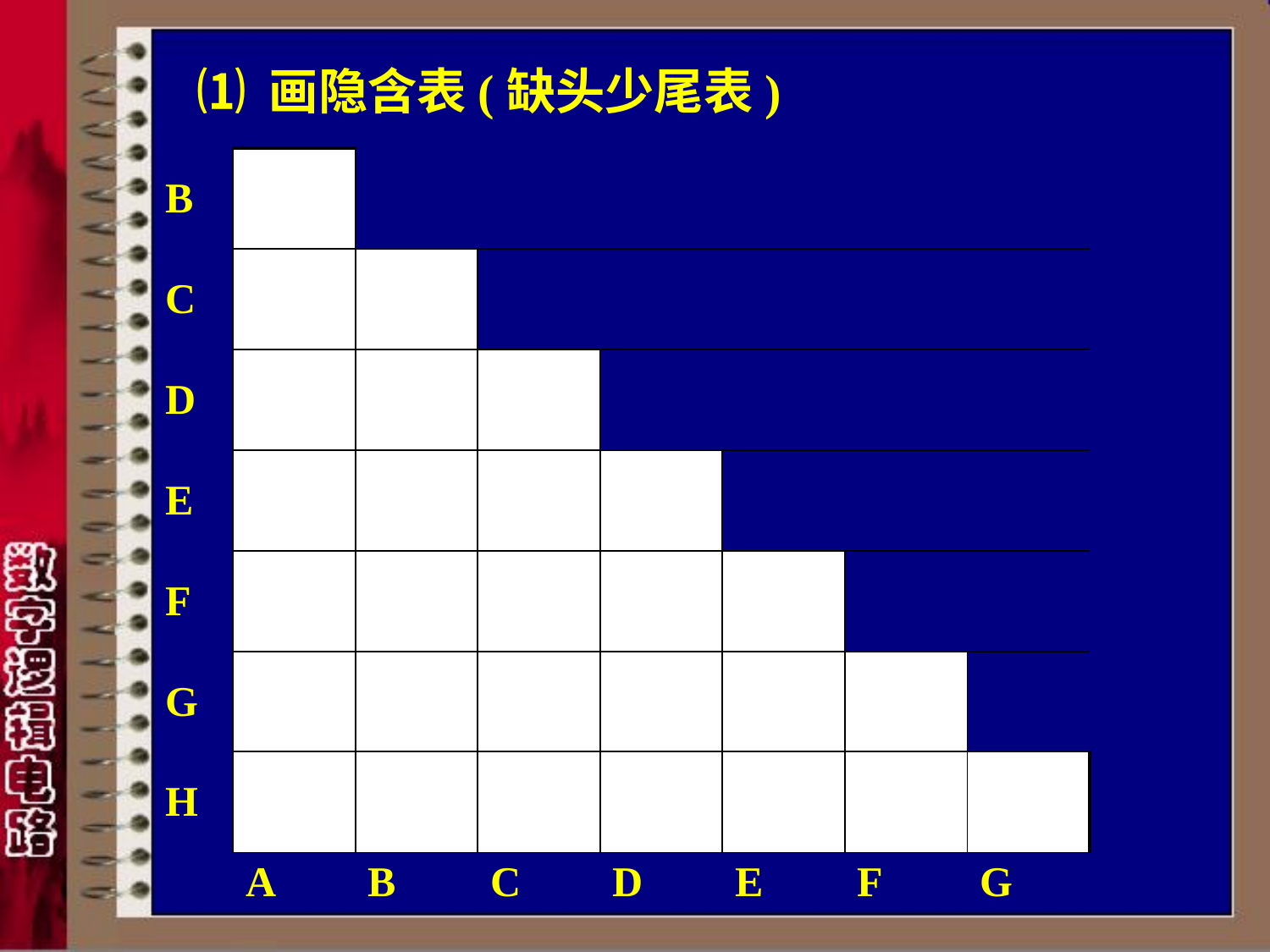

# ⑴ 画隐含表(缺头少尾表)
| B |  |  |  |  |  |  |  |
| --- | --- | --- | --- | --- | --- | --- | --- |
| C |  | AF BC |  |  |  |  |  |
| D |  | AF BC |  |  |  |  |  |
| E |  | AF BC |  |  |  |  |  |
| F |  |  |  |  |  |  |  |
| G |  | AF BC |  |  |  |  |  |
| H |  | AF BC |  |  |  |  |  |
|  | A | B | C | D | E | F | G |